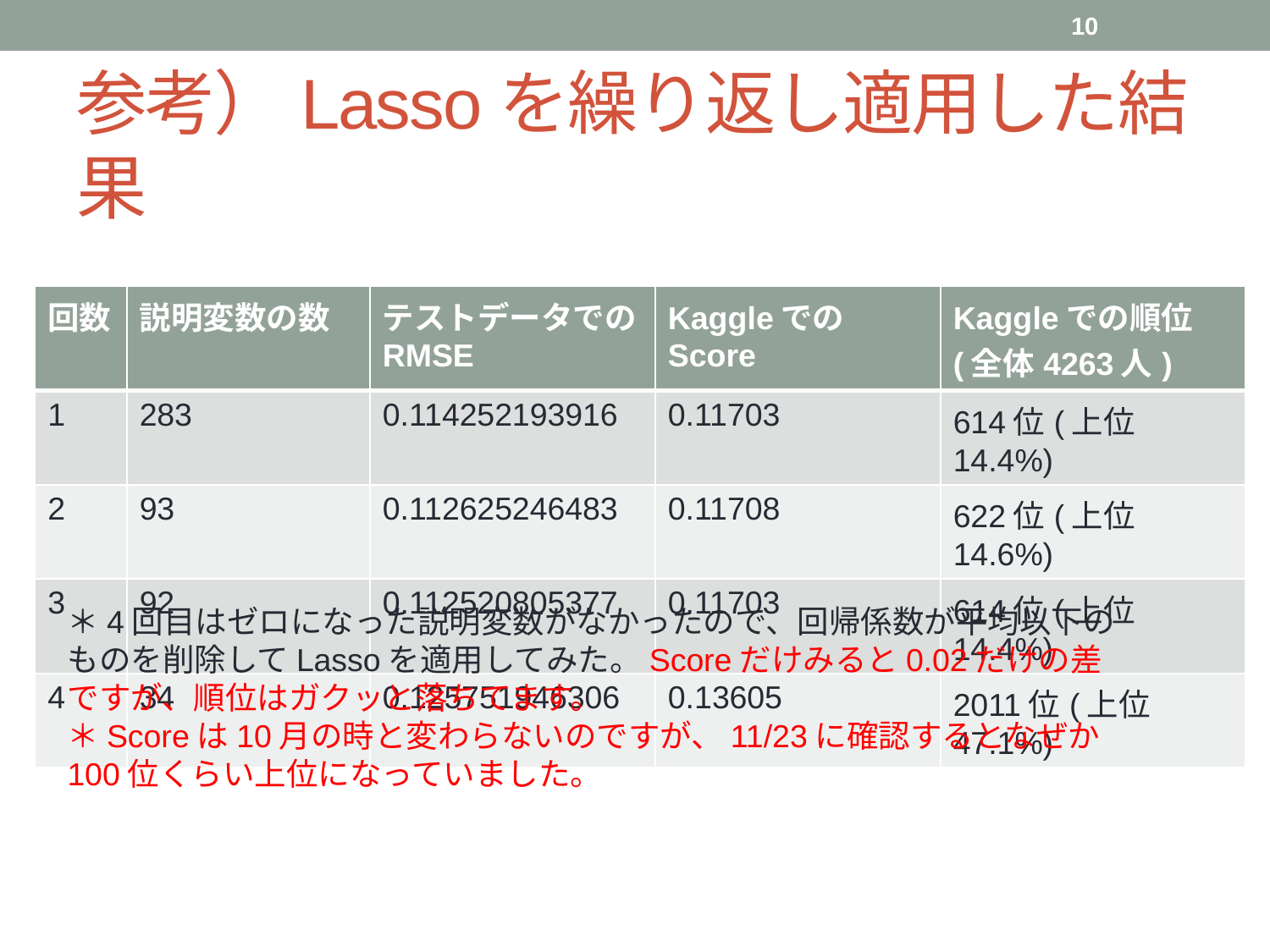

10
# 参考）Lassoを繰り返し適用した結果
| 回数 | 説明変数の数 | テストデータでのRMSE | KaggleでのScore | Kaggleでの順位 (全体4263人) |
| --- | --- | --- | --- | --- |
| 1 | 283 | 0.114252193916 | 0.11703 | 614位(上位14.4%) |
| 2 | 93 | 0.112625246483 | 0.11708 | 622位(上位14.6%) |
| 3 | 92 | 0.112520805377 | 0.11703 | 614位(上位14.4%) |
| 4 | 34 | 0.125751946306 | 0.13605 | 2011位(上位47.1%) |
＊4回目はゼロになった説明変数がなかったので、回帰係数が平均以下のものを削除してLassoを適用してみた。Scoreだけみると0.02だけの差ですが、順位はガクッと落ちてます。
＊Scoreは10月の時と変わらないのですが、11/23に確認するとなぜか100位くらい上位になっていました。